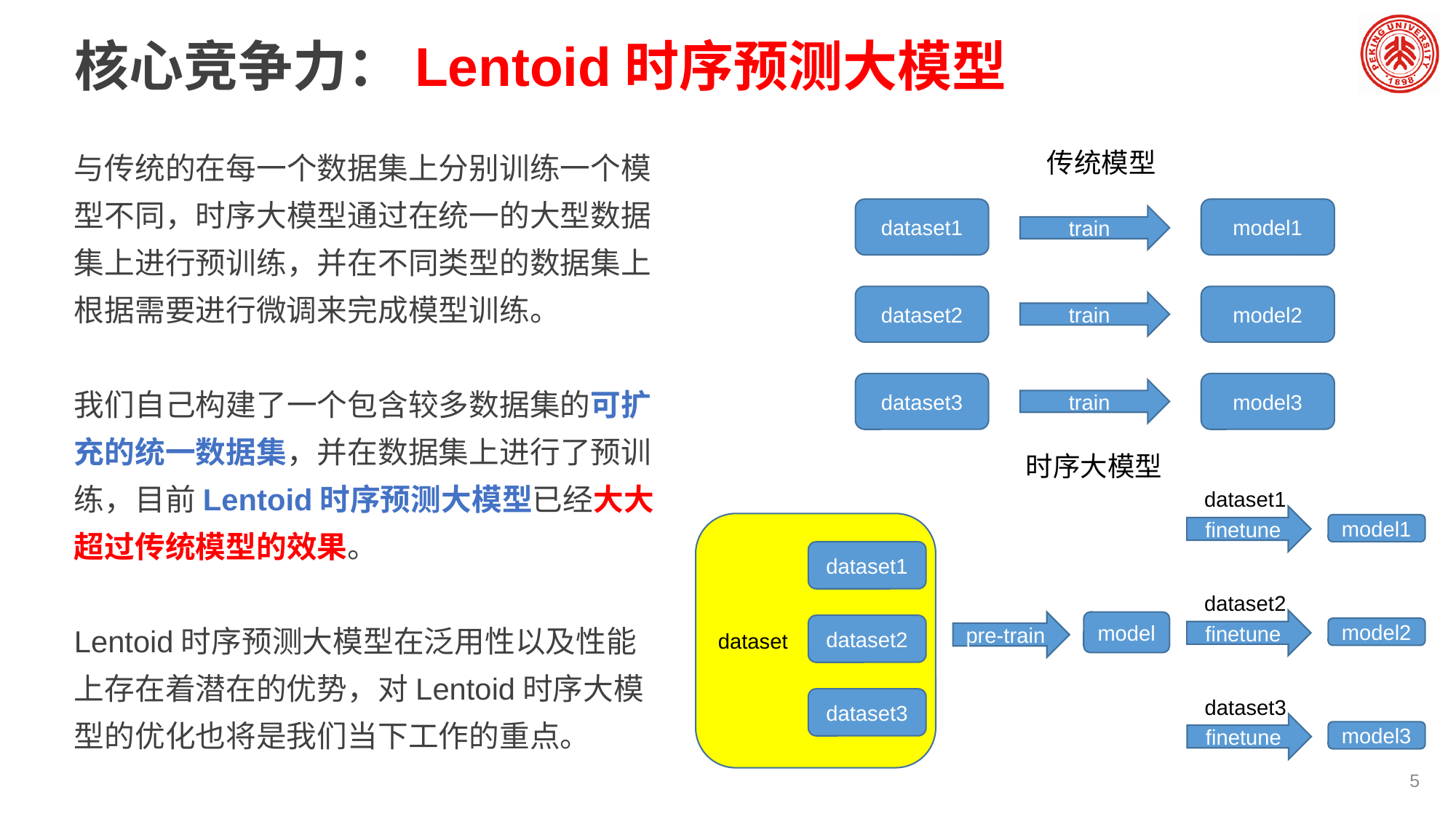

# 核心竞争力：Lentoid时序预测大模型
与传统的在每一个数据集上分别训练一个模型不同，时序大模型通过在统一的大型数据集上进行预训练，并在不同类型的数据集上根据需要进行微调来完成模型训练。

我们自己构建了一个包含较多数据集的可扩充的统一数据集，并在数据集上进行了预训练，目前Lentoid时序预测大模型已经大大超过传统模型的效果。

Lentoid时序预测大模型在泛用性以及性能上存在着潜在的优势，对Lentoid时序大模型的优化也将是我们当下工作的重点。
传统模型
dataset1
model1
train
dataset2
model2
train
dataset3
model3
train
时序大模型
dataset1
finetune
dataset
model1
dataset1
dataset2
finetune
pre-train
model
dataset2
model2
dataset3
finetune
dataset3
model3
5